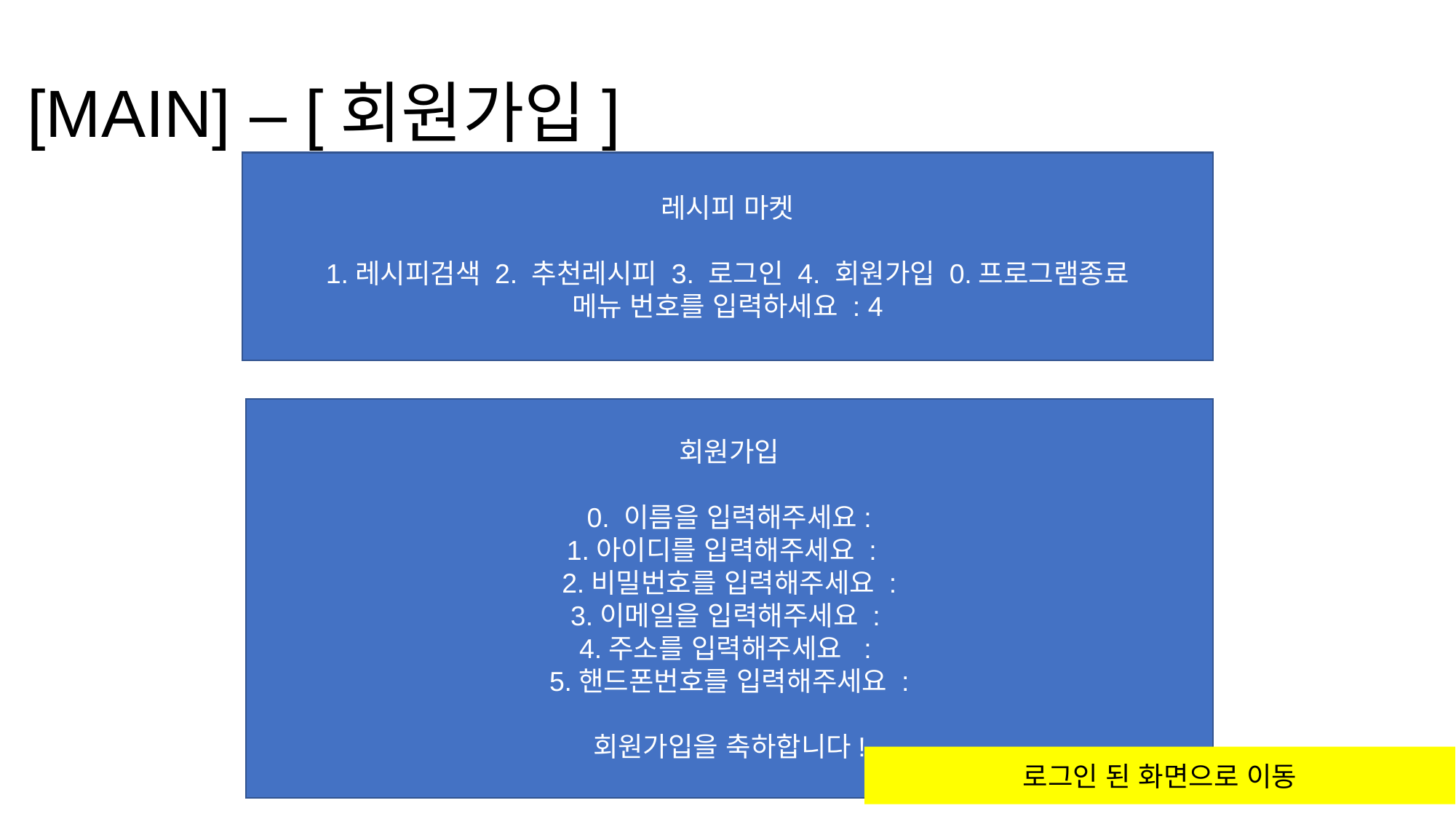

# [MAIN] – [회원가입]
레시피 마켓

1.레시피검색 2. 추천레시피 3. 로그인 4. 회원가입 0.프로그램종료
메뉴 번호를 입력하세요 : 4
회원가입

0. 이름을 입력해주세요:
1.아이디를 입력해주세요 :
2.비밀번호를 입력해주세요 :
3.이메일을 입력해주세요 :
4.주소를 입력해주세요  :
5.핸드폰번호를 입력해주세요 :

회원가입을 축하합니다!
로그인 된 화면으로 이동